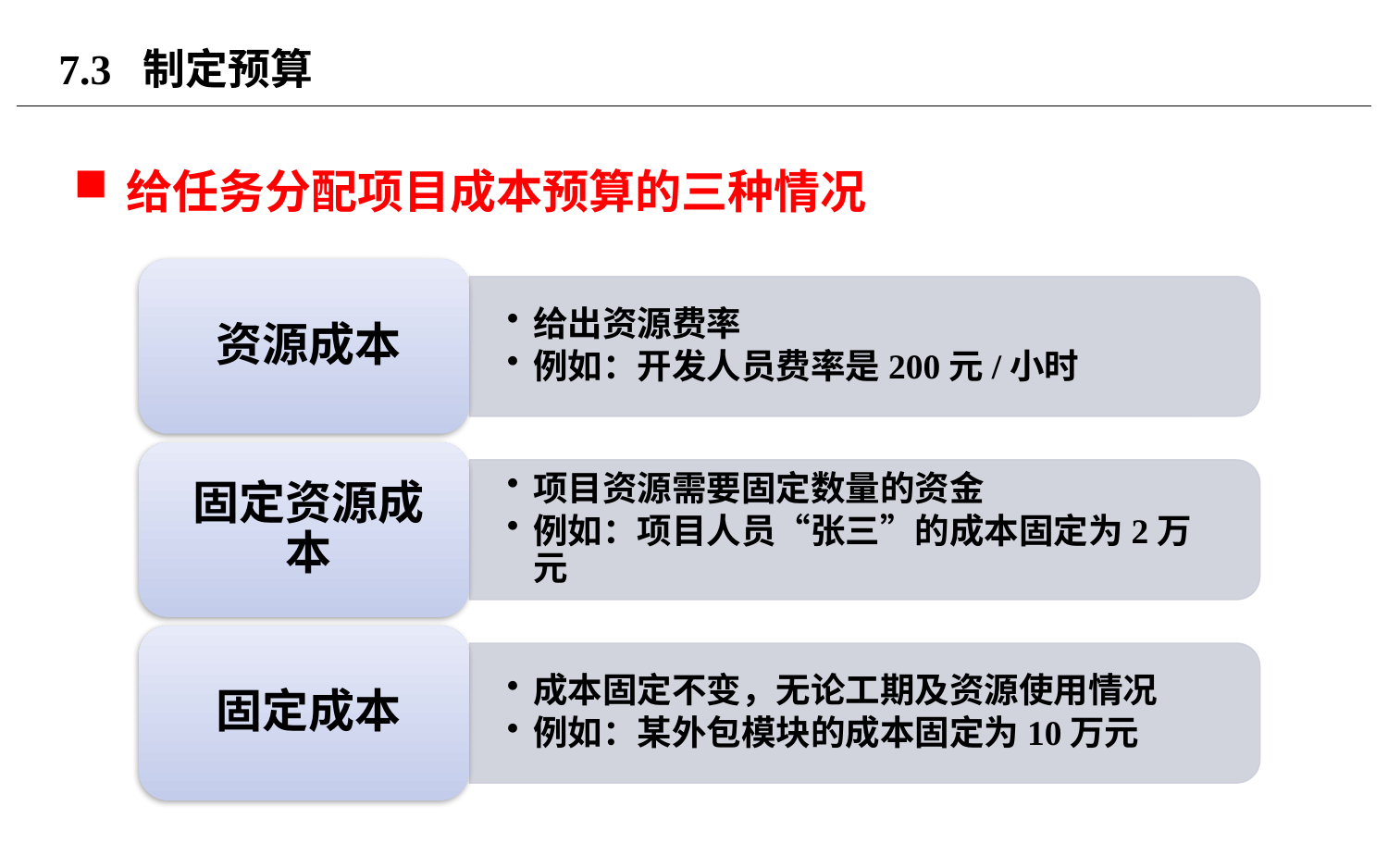

# 7.3  制定预算
给任务分配项目成本预算的三种情况

给出资源费率
例如：开发人员费率是200元/小时
资源成本
项目资源需要固定数量的资金
例如：项目人员“张三”的成本固定为2万元
固定资源成本
成本固定不变，无论工期及资源使用情况
例如：某外包模块的成本固定为10万元
固定成本